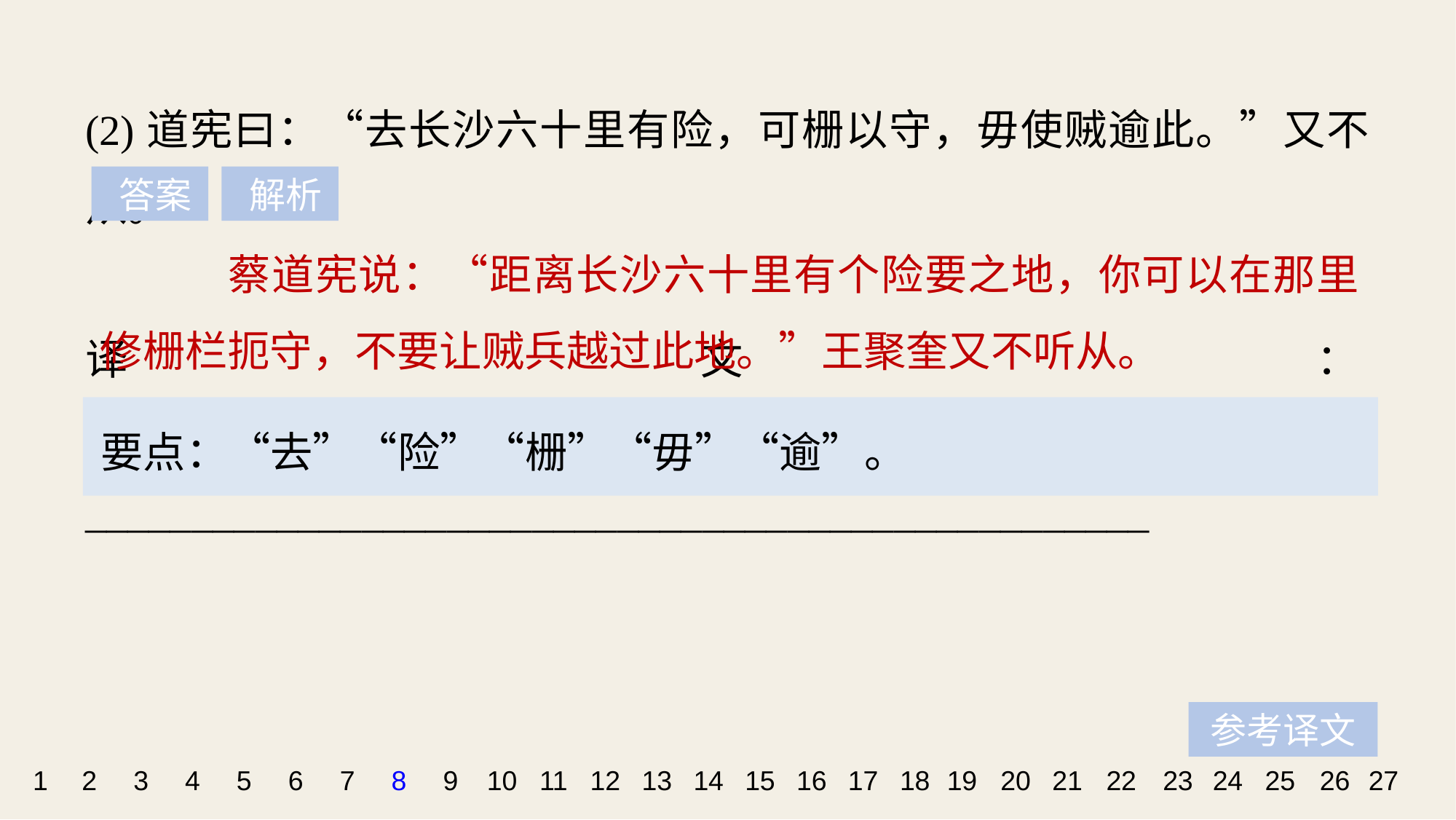

(2)道宪曰：“去长沙六十里有险，可栅以守，毋使贼逾此。”又不从。

译文：______________________________________________________
__________________________________________________
 答案
 解析
           蔡道宪说：“距离长沙六十里有个险要之地，你可以在那里修栅栏扼守，不要让贼兵越过此地。”王聚奎又不听从。
要点：“去”“险”“栅”“毋”“逾”。

参考译文
1
2
3
4
5
6
7
8
9
10
11
12
13
14
15
16
17
18
19
20
21
22
23
24
25
26
27